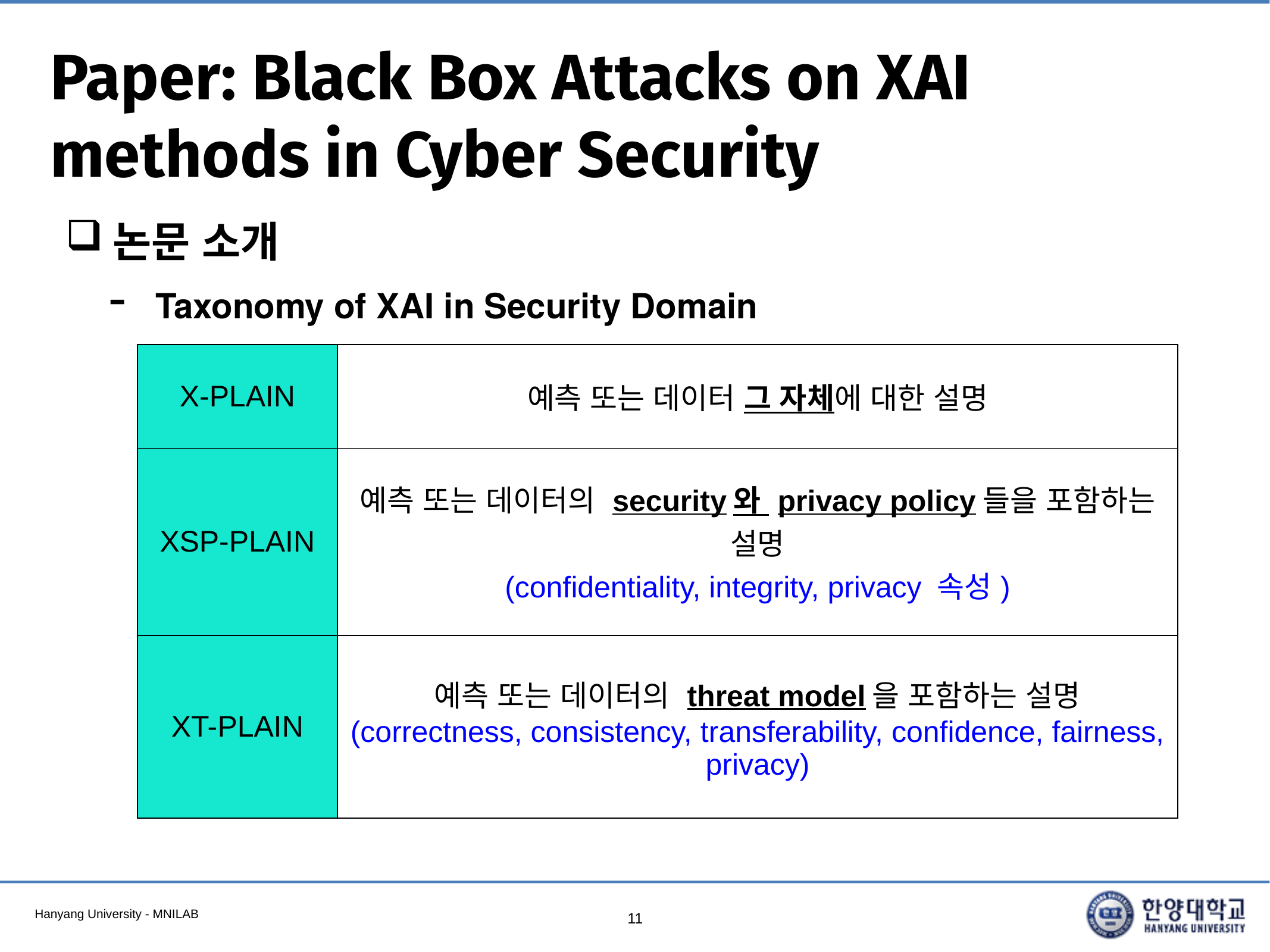

# Paper: Black Box Attacks on XAI methods in Cyber Security
논문 소개
Taxonomy of XAI in Security Domain
| X-PLAIN | 예측 또는 데이터 그 자체에 대한 설명 |
| --- | --- |
| XSP-PLAIN | 예측 또는 데이터의 security와 privacy policy들을 포함하는 설명 (confidentiality, integrity, privacy 속성) |
| XT-PLAIN | 예측 또는 데이터의 threat model을 포함하는 설명 (correctness, consistency, transferability, confidence, fairness, privacy) |
11